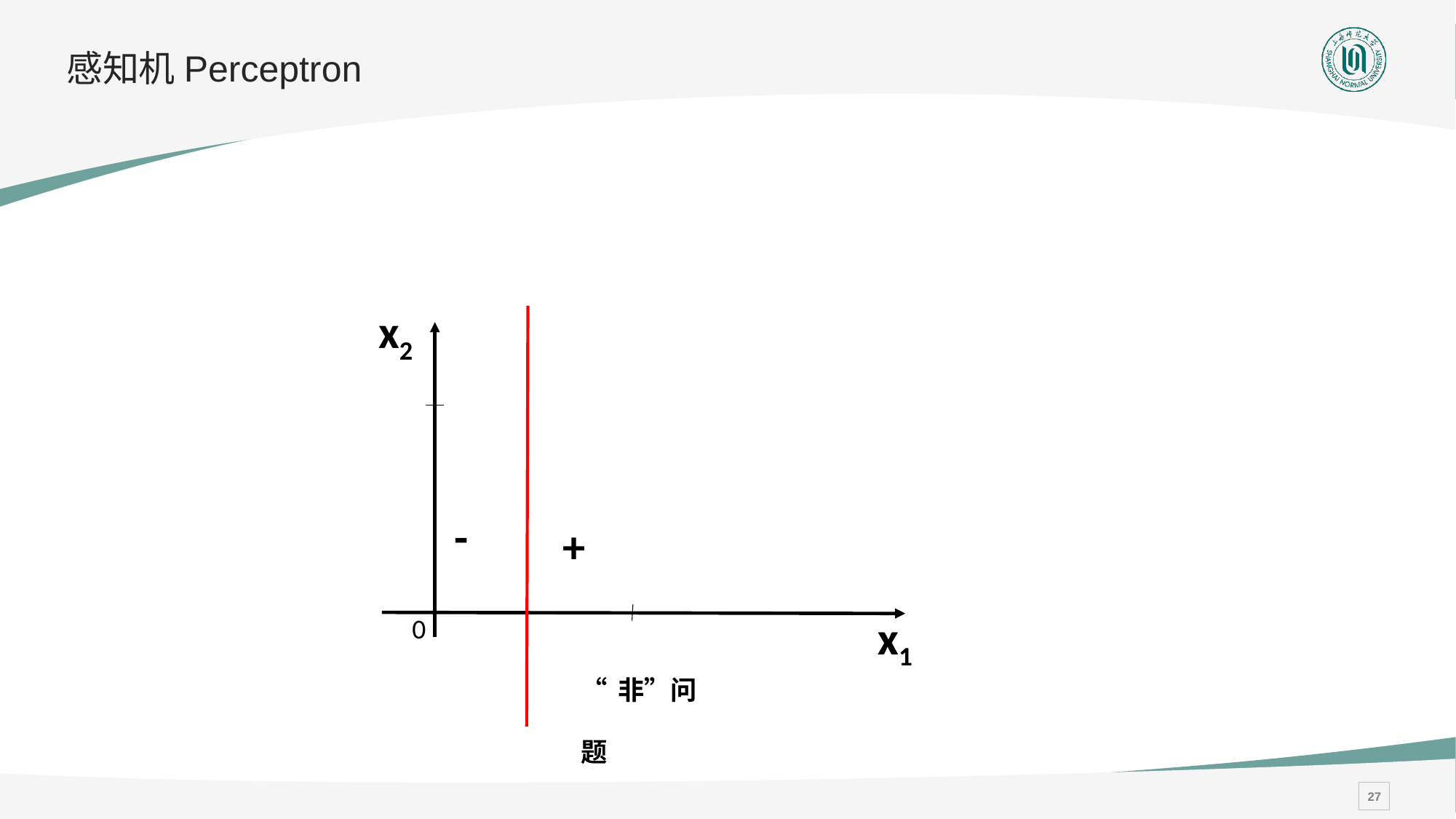

# 感知机Perceptron
x2
0
-
+
x1
x1
“非”问题